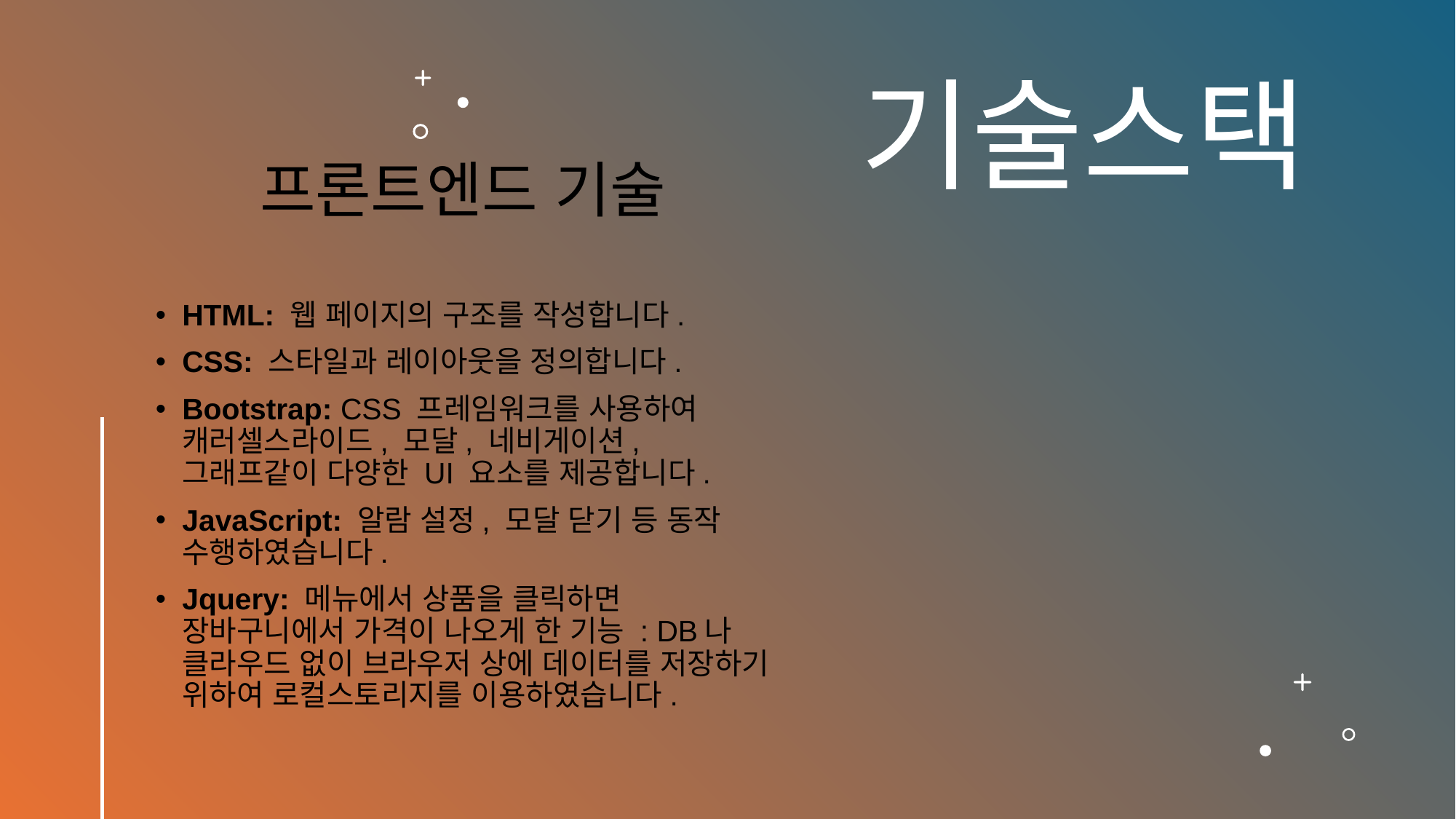

# 기술스택
프론트엔드 기술

HTML: 웹 페이지의 구조를 작성합니다.
CSS: 스타일과 레이아웃을 정의합니다.
Bootstrap: CSS 프레임워크를 사용하여 캐러셀스라이드, 모달, 네비게이션, 그래프같이 다양한 UI 요소를 제공합니다.
JavaScript: 알람 설정, 모달 닫기 등 동작 수행하였습니다.
Jquery: 메뉴에서 상품을 클릭하면 장바구니에서 가격이 나오게 한 기능 : DB나 클라우드 없이 브라우저 상에 데이터를 저장하기 위하여 로컬스토리지를 이용하였습니다.